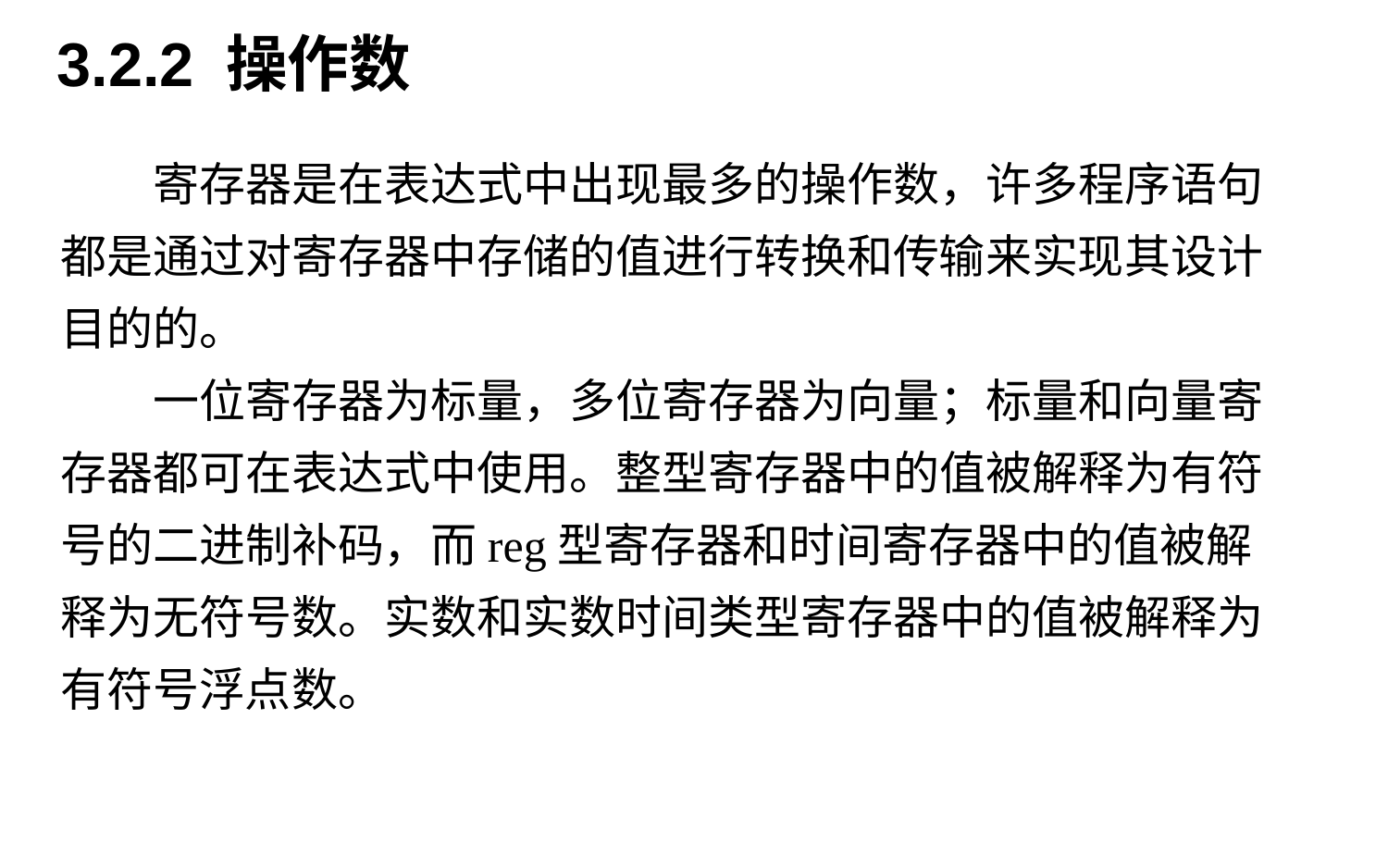

3.2.2 操作数
# 寄存器是在表达式中出现最多的操作数，许多程序语句都是通过对寄存器中存储的值进行转换和传输来实现其设计目的的。 　　一位寄存器为标量，多位寄存器为向量；标量和向量寄存器都可在表达式中使用。整型寄存器中的值被解释为有符号的二进制补码，而reg型寄存器和时间寄存器中的值被解释为无符号数。实数和实数时间类型寄存器中的值被解释为有符号浮点数。